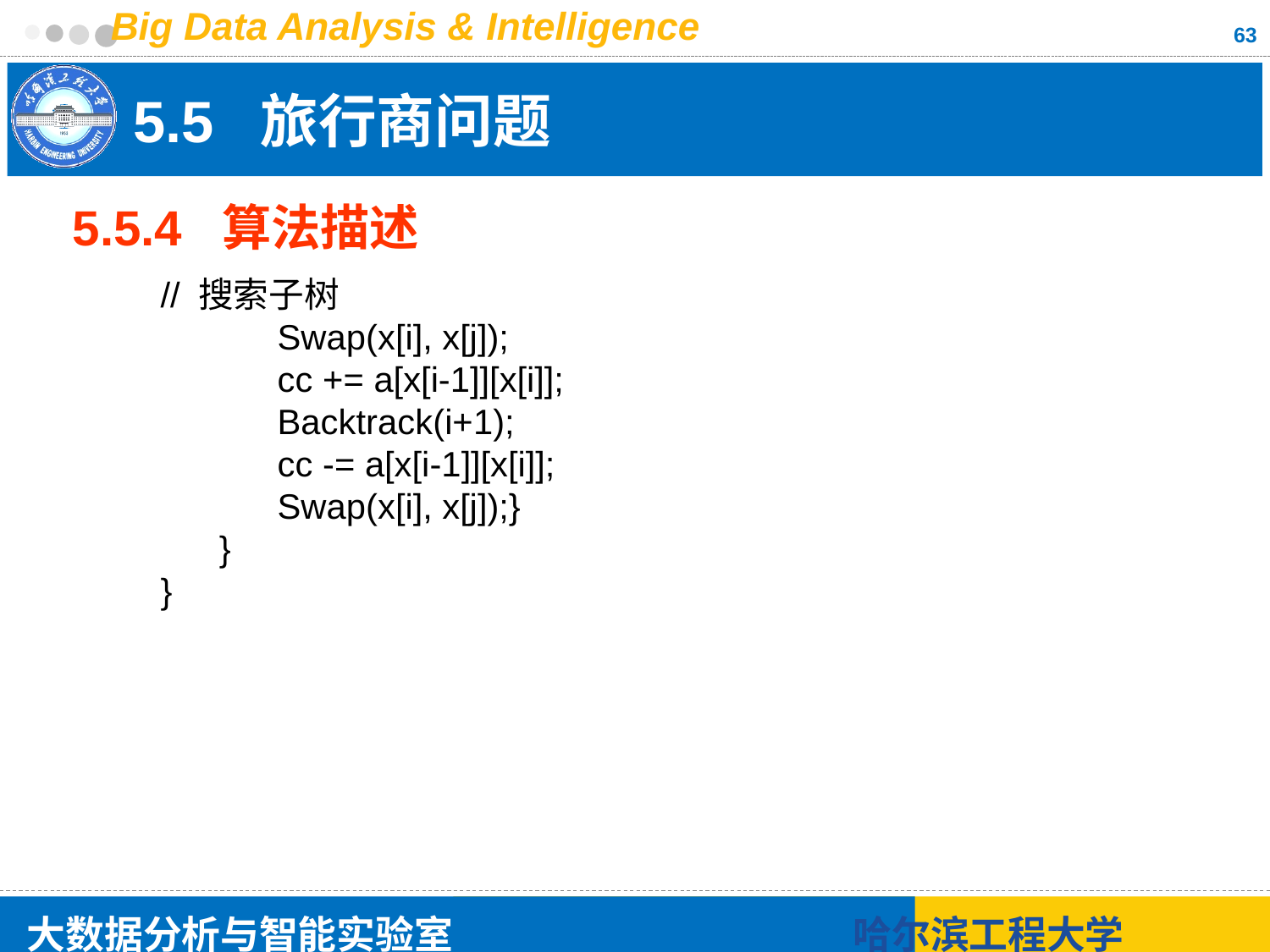

63
# 5.5  旅行商问题
5.5.4  算法描述
// 搜索子树
            Swap(x[i], x[j]);
            cc += a[x[i-1]][x[i]];
            Backtrack(i+1);
            cc -= a[x[i-1]][x[i]];
            Swap(x[i], x[j]);}
      }
}